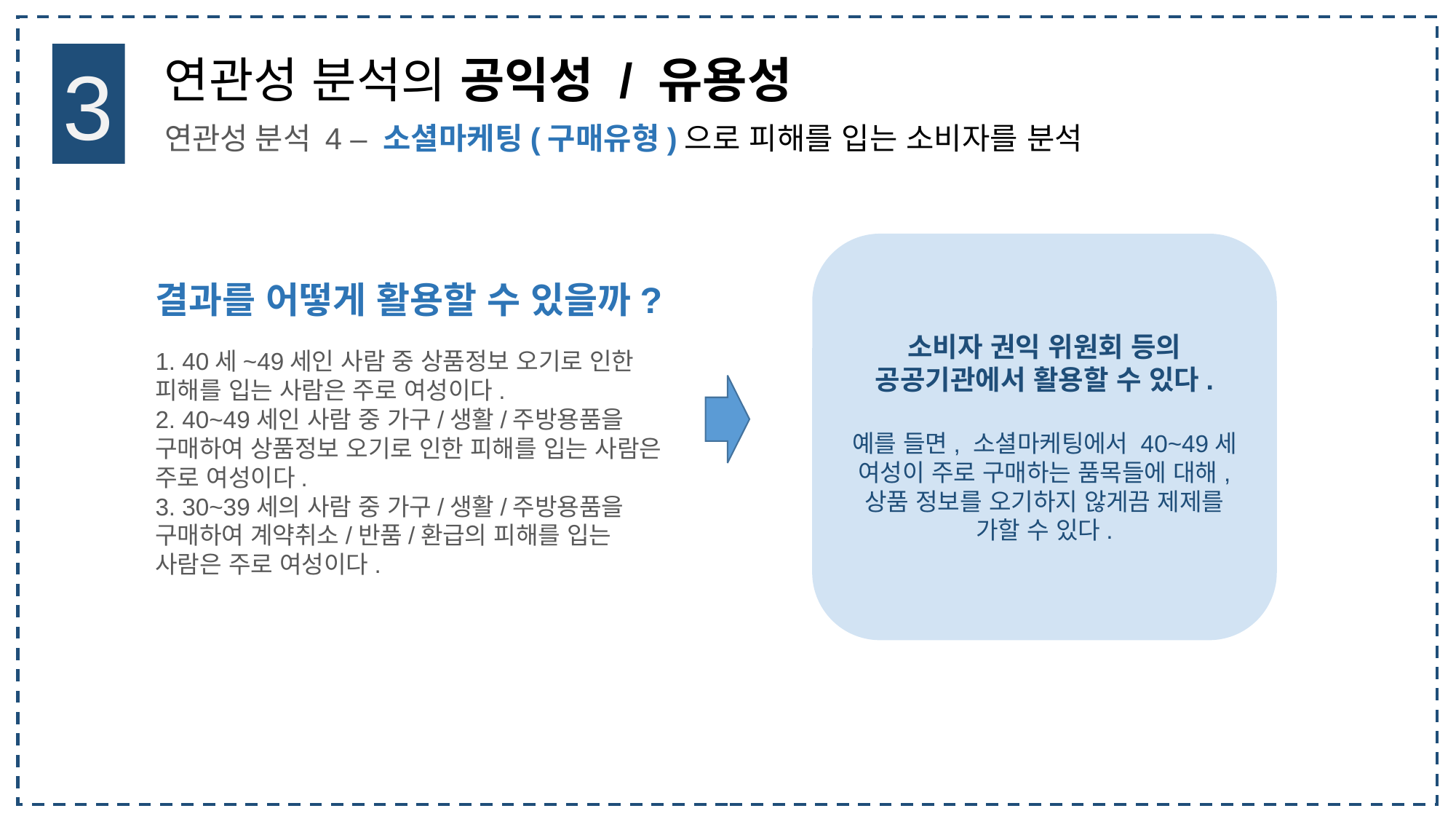

3
연관성 분석의 공익성 / 유용성

연관성 분석 4 – 소셜마케팅(구매유형)으로 피해를 입는 소비자를 분석
소비자 권익 위원회 등의 공공기관에서 활용할 수 있다.

예를 들면, 소셜마케팅에서 40~49세 여성이 주로 구매하는 품목들에 대해, 상품 정보를 오기하지 않게끔 제제를 가할 수 있다.
결과를 어떻게 활용할 수 있을까?
1. 40세~49세인 사람 중 상품정보 오기로 인한 피해를 입는 사람은 주로 여성이다.
2. 40~49세인 사람 중 가구/생활/주방용품을 구매하여 상품정보 오기로 인한 피해를 입는 사람은 주로 여성이다.
3. 30~39세의 사람 중 가구/생활/주방용품을 구매하여 계약취소/반품/환급의 피해를 입는 사람은 주로 여성이다.